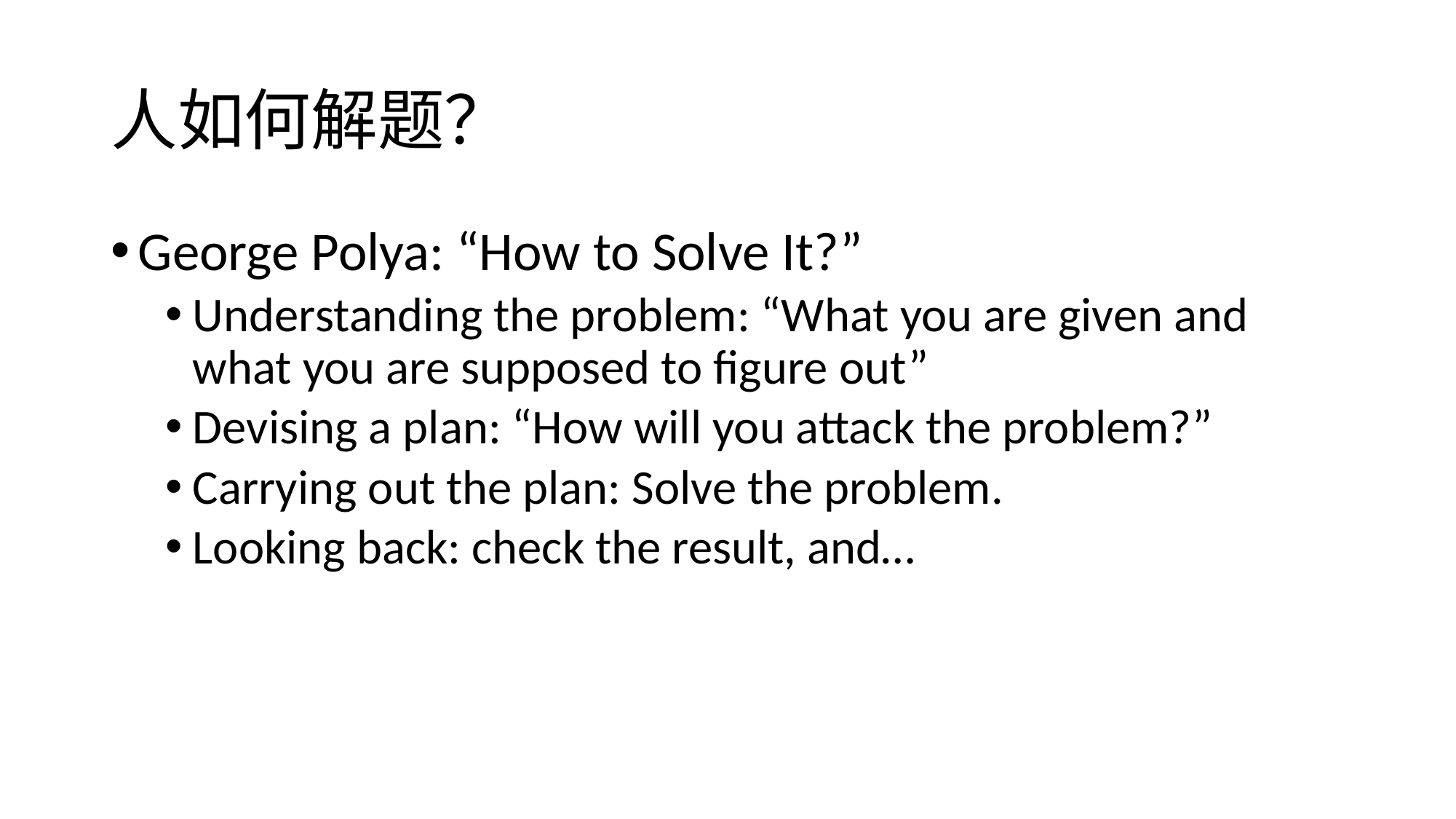

# 人如何解题？
George Polya: “How to Solve It?”
Understanding the problem: “What you are given and what you are supposed to figure out”
Devising a plan: “How will you attack the problem?”
Carrying out the plan: Solve the problem.
Looking back: check the result, and…